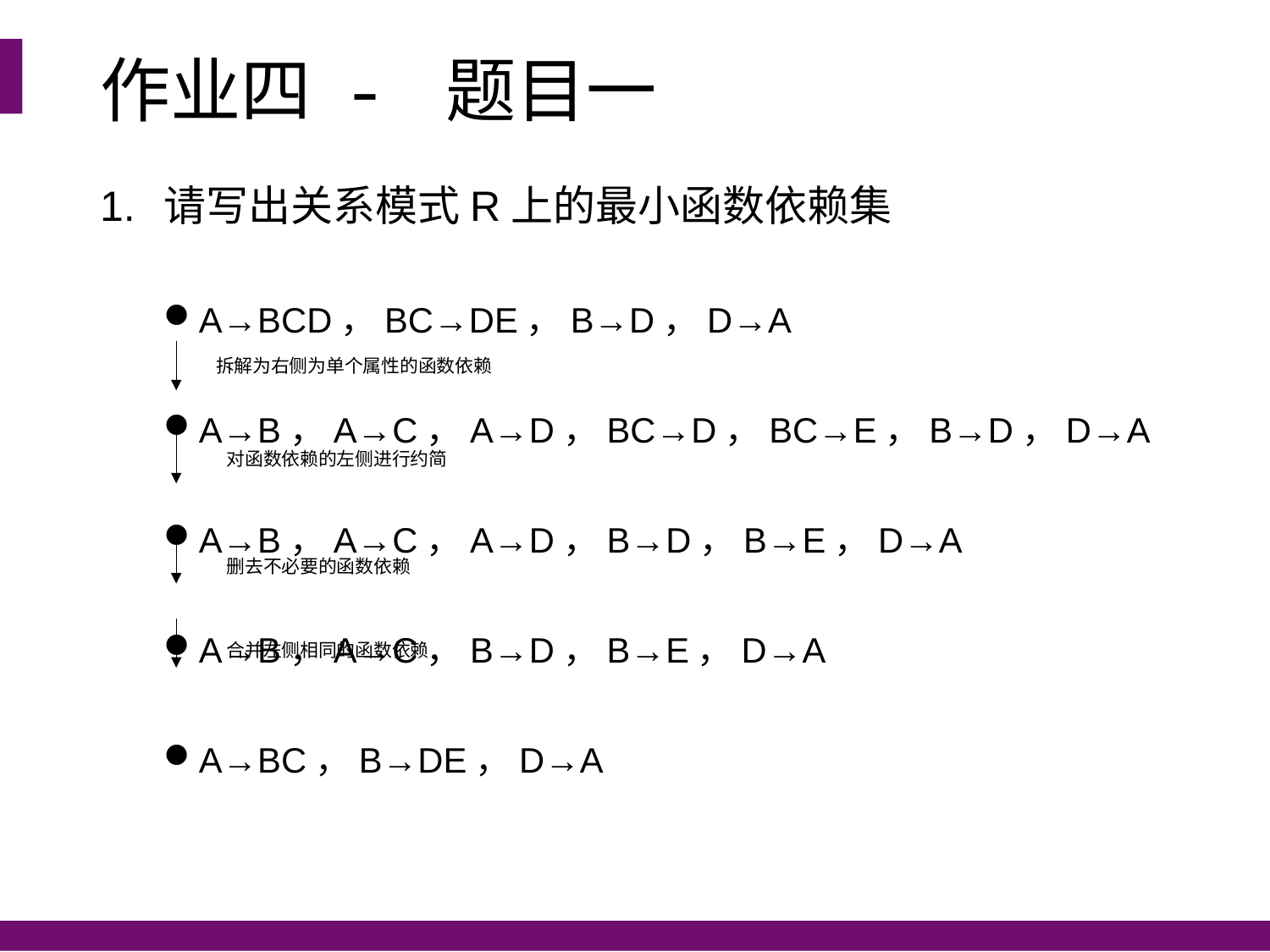

# 作业四 - 题目一
请写出关系模式R上的最小函数依赖集

A→BCD，BC→DE，B→D，D→A

A→B，A→C，A→D，BC→D，BC→E，B→D，D→A

A→B，A→C，A→D，B→D，B→E，D→A

A→B，A→C，B→D，B→E，D→A

A→BC，B→DE，D→A

拆解为右侧为单个属性的函数依赖
对函数依赖的左侧进行约简
删去不必要的函数依赖
合并左侧相同的函数依赖
18